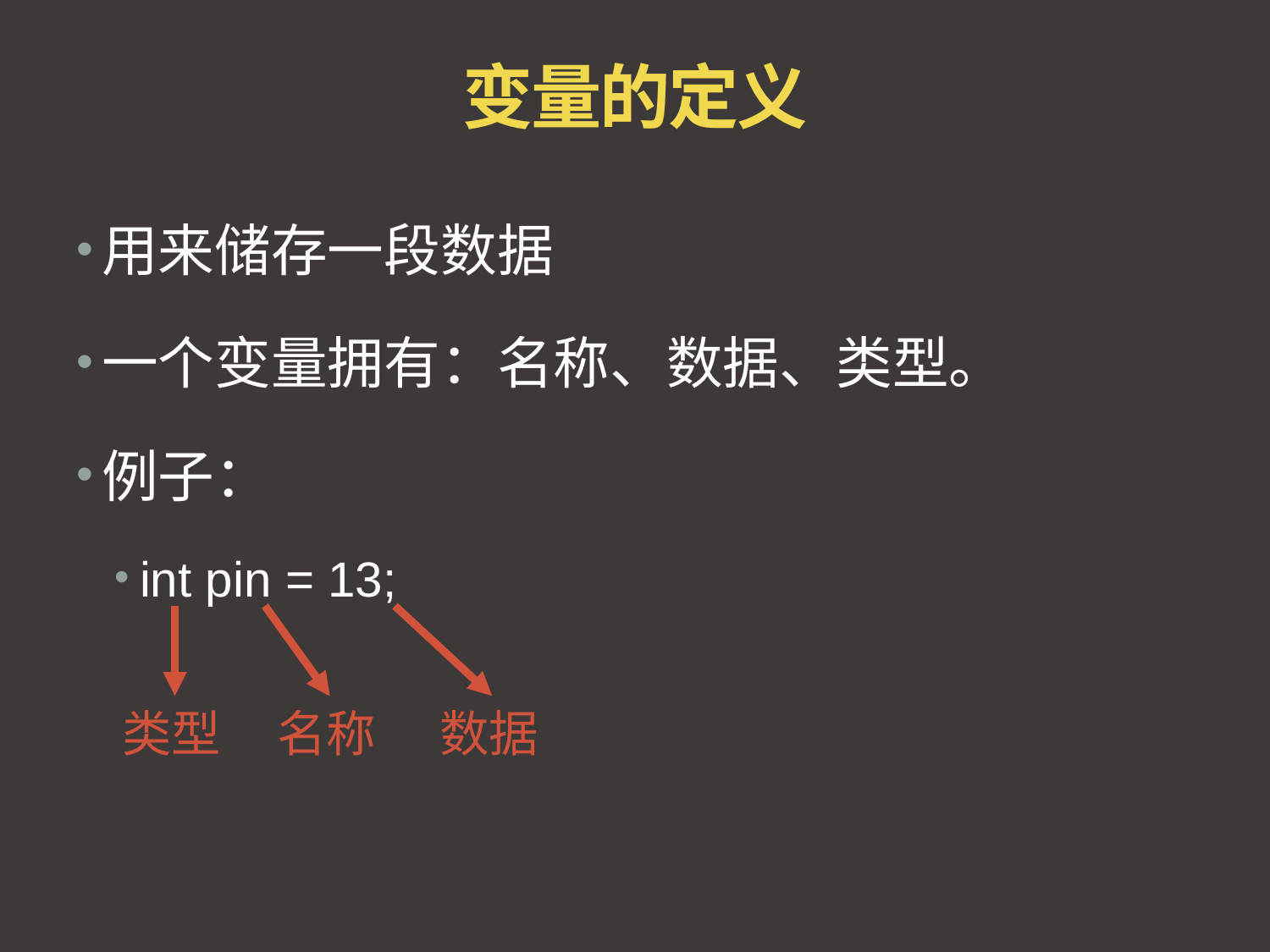

# 变量的定义
用来储存一段数据
一个变量拥有：名称、数据、类型。
例子：
int pin = 13;
类型
名称
数据